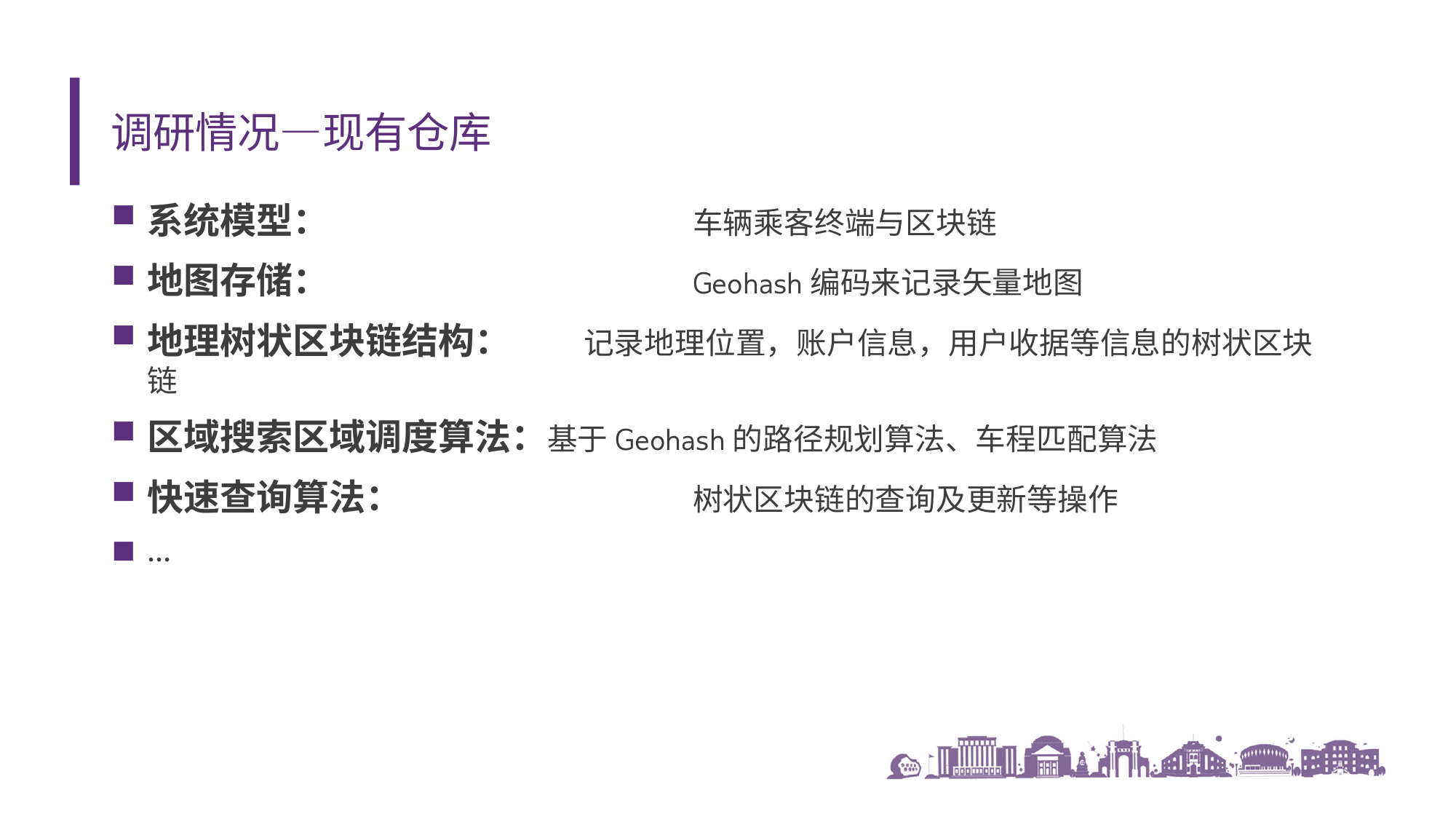

# 调研情况—现有仓库
系统模型：				车辆乘客终端与区块链
地图存储： 				Geohash编码来记录矢量地图
地理树状区块链结构：	记录地理位置，账户信息，用户收据等信息的树状区块链
区域搜索区域调度算法：基于Geohash的路径规划算法、车程匹配算法
快速查询算法：			树状区块链的查询及更新等操作
···